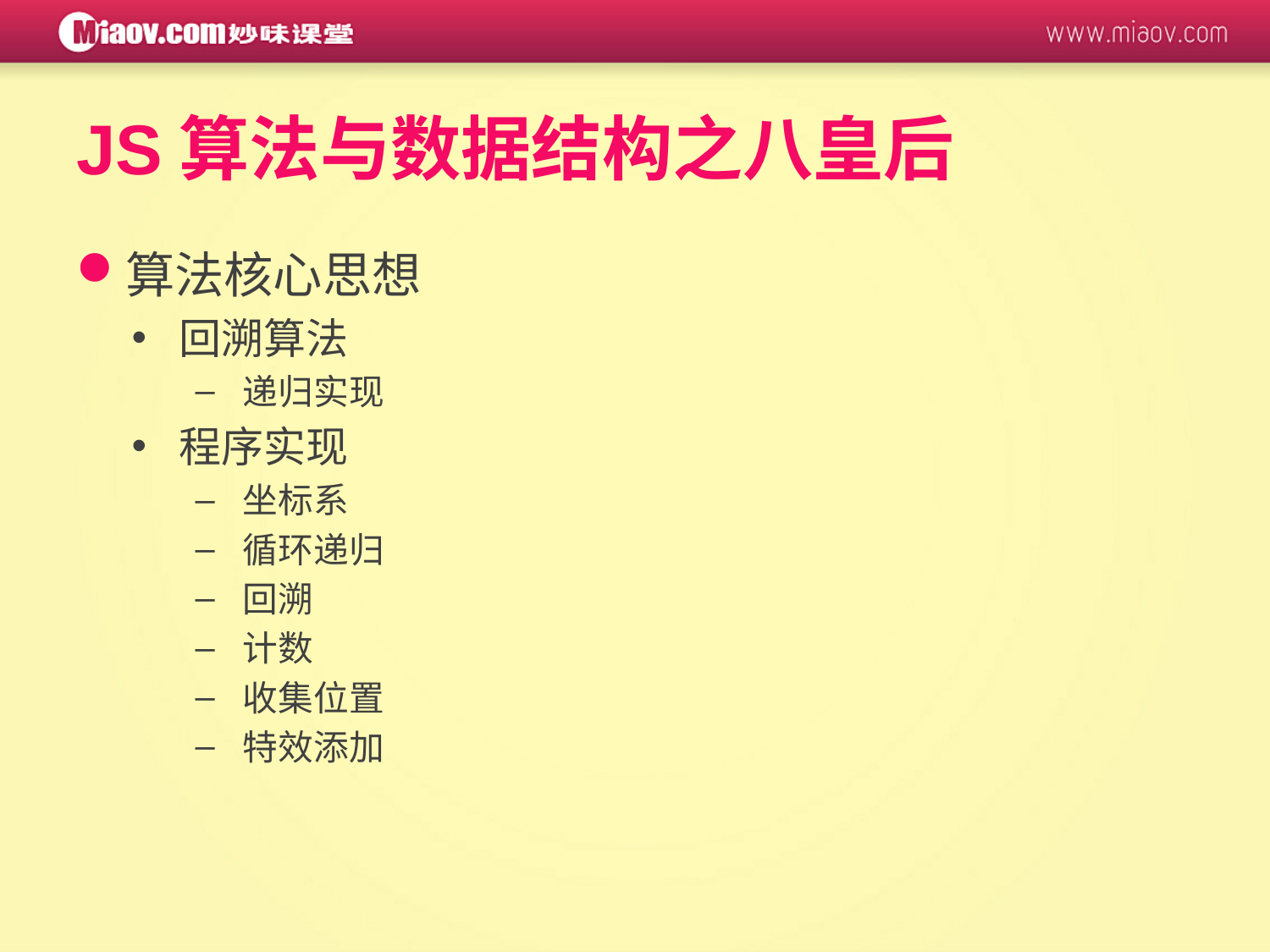

# JS算法与数据结构之八皇后
算法核心思想
回溯算法
递归实现
程序实现
坐标系
循环递归
回溯
计数
收集位置
特效添加